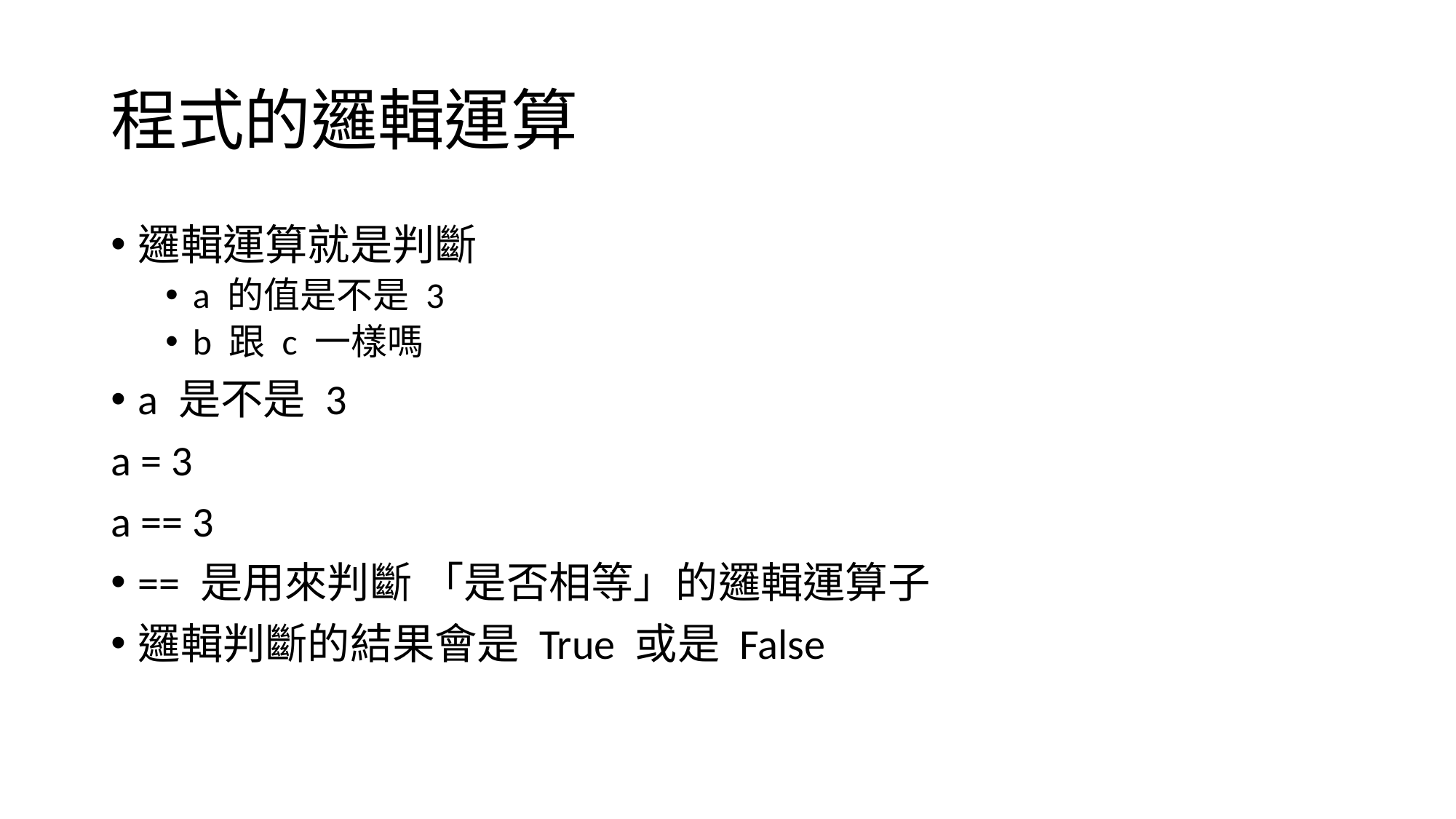

# 程式的邏輯運算
邏輯運算就是判斷
a 的值是不是 3
b 跟 c 一樣嗎
a 是不是 3
a = 3
a == 3
== 是用來判斷 「是否相等」的邏輯運算子
邏輯判斷的結果會是 True 或是 False